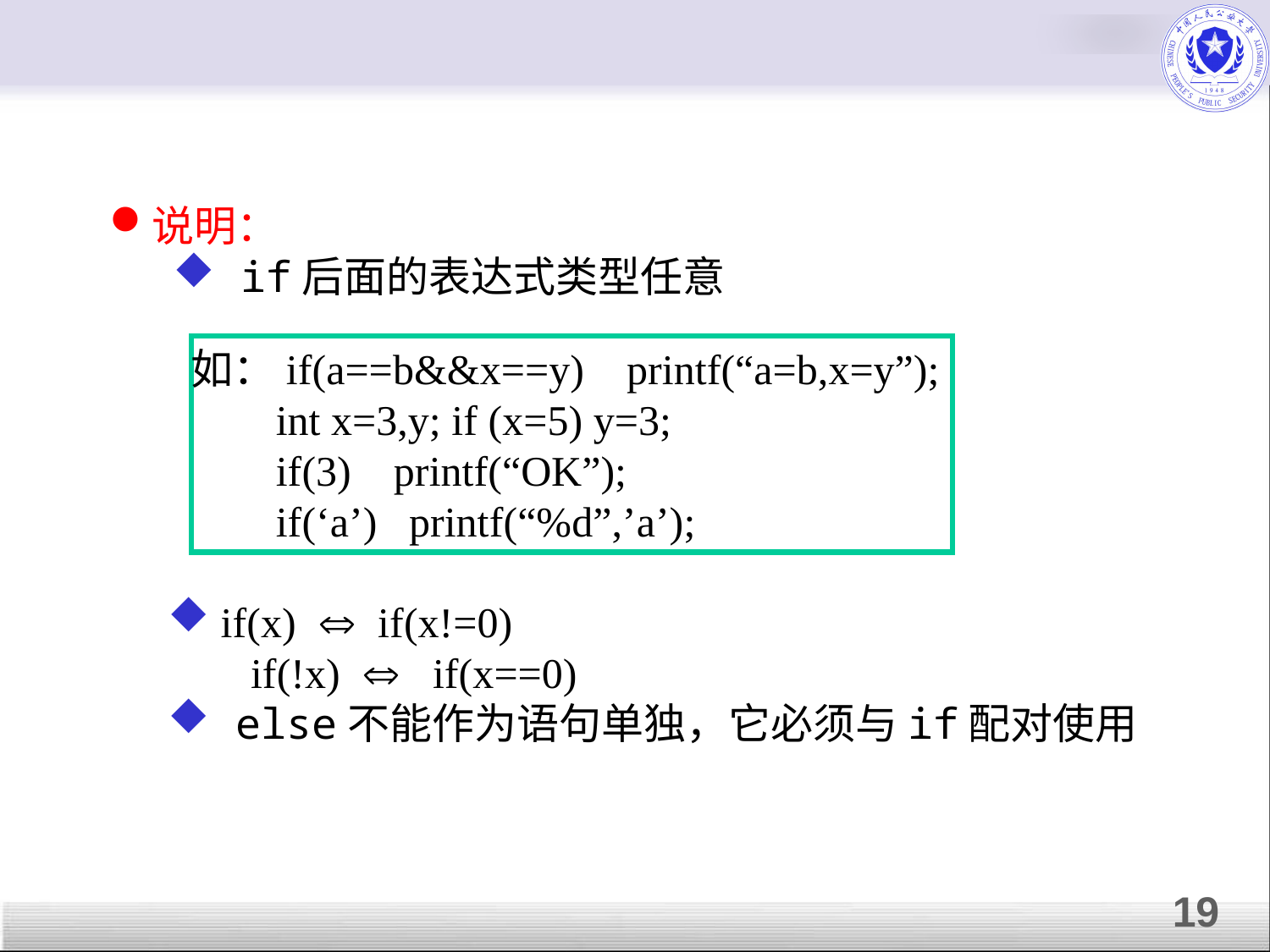

说明：
 if后面的表达式类型任意
如：if(a==b&&x==y)    printf(“a=b,x=y”);
        int x=3,y; if (x=5) y=3;
        if(3)    printf(“OK”);
        if(‘a’)   printf(“%d”,’a’);
 if(x)  ⇔  if(x!=0)
     if(!x)  ⇔   if(x==0)
 else不能作为语句单独，它必须与if配对使用